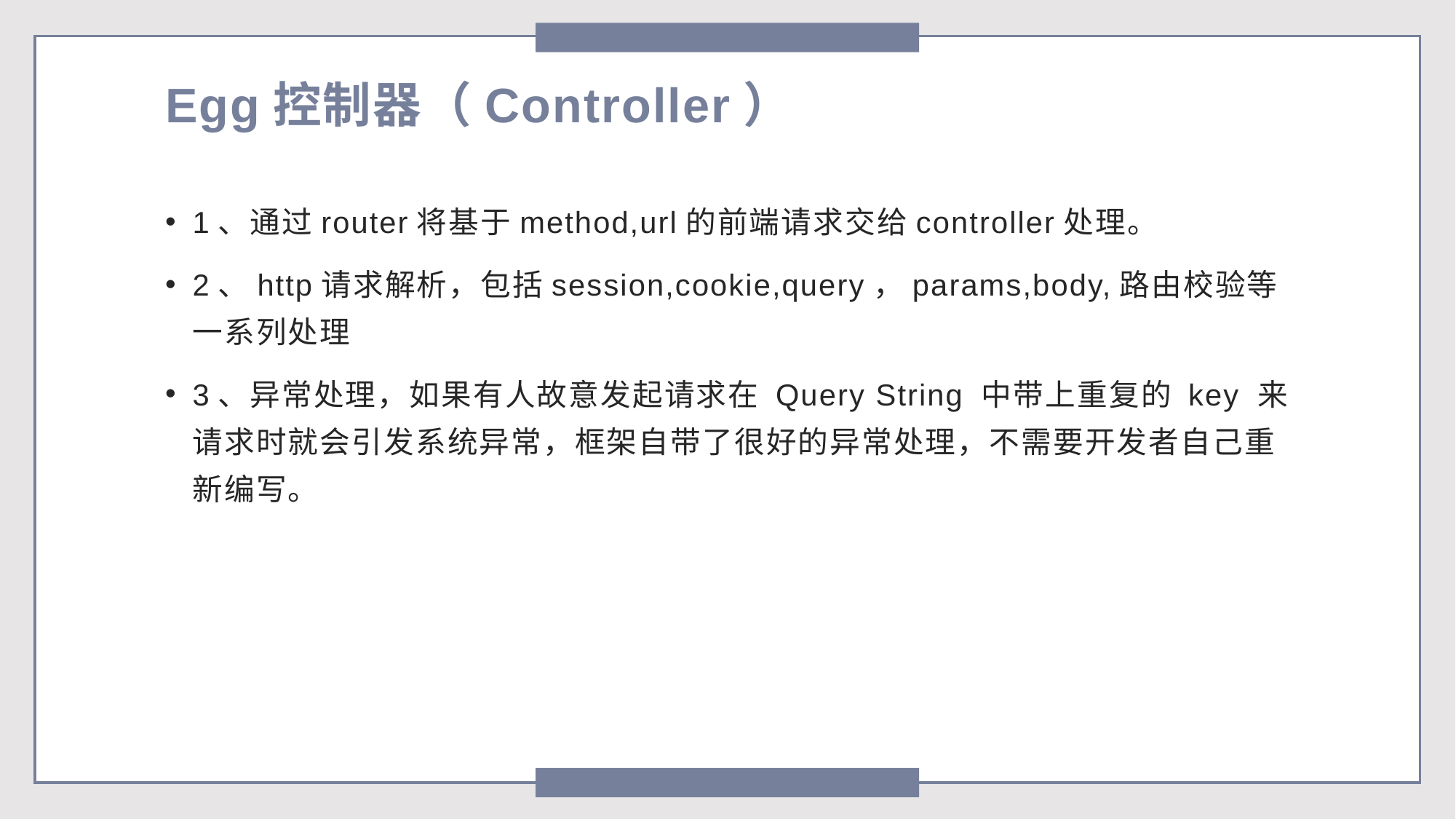

# Egg控制器（Controller）
1、通过router将基于method,url的前端请求交给controller处理。
2、http请求解析，包括session,cookie,query，params,body,路由校验等一系列处理
3、异常处理，如果有人故意发起请求在 Query String 中带上重复的 key 来请求时就会引发系统异常，框架自带了很好的异常处理，不需要开发者自己重新编写。